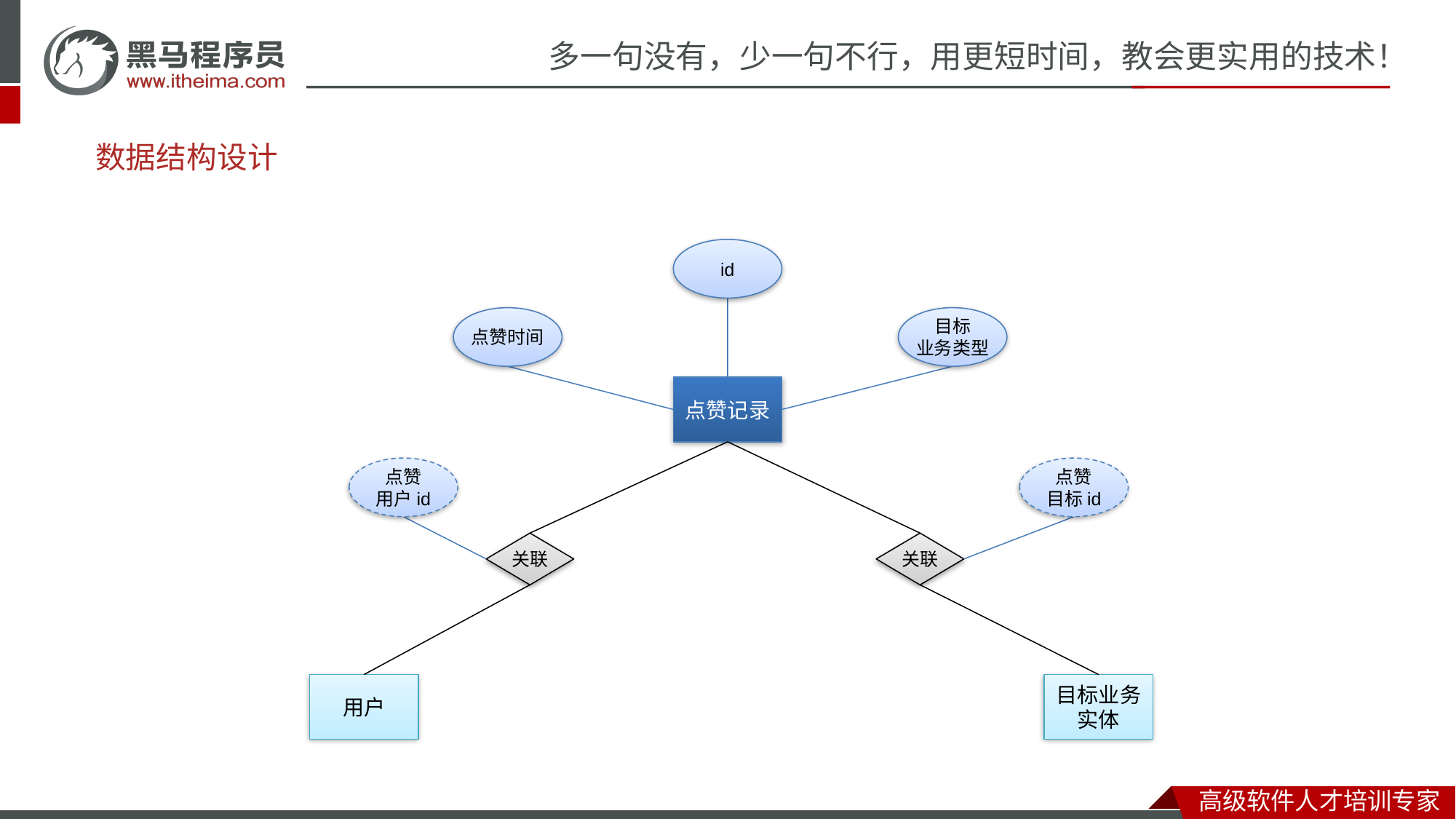

数据结构设计
id
点赞时间
目标
业务类型
点赞记录
点赞
用户id
点赞
目标id
关联
关联
用户
目标业务实体